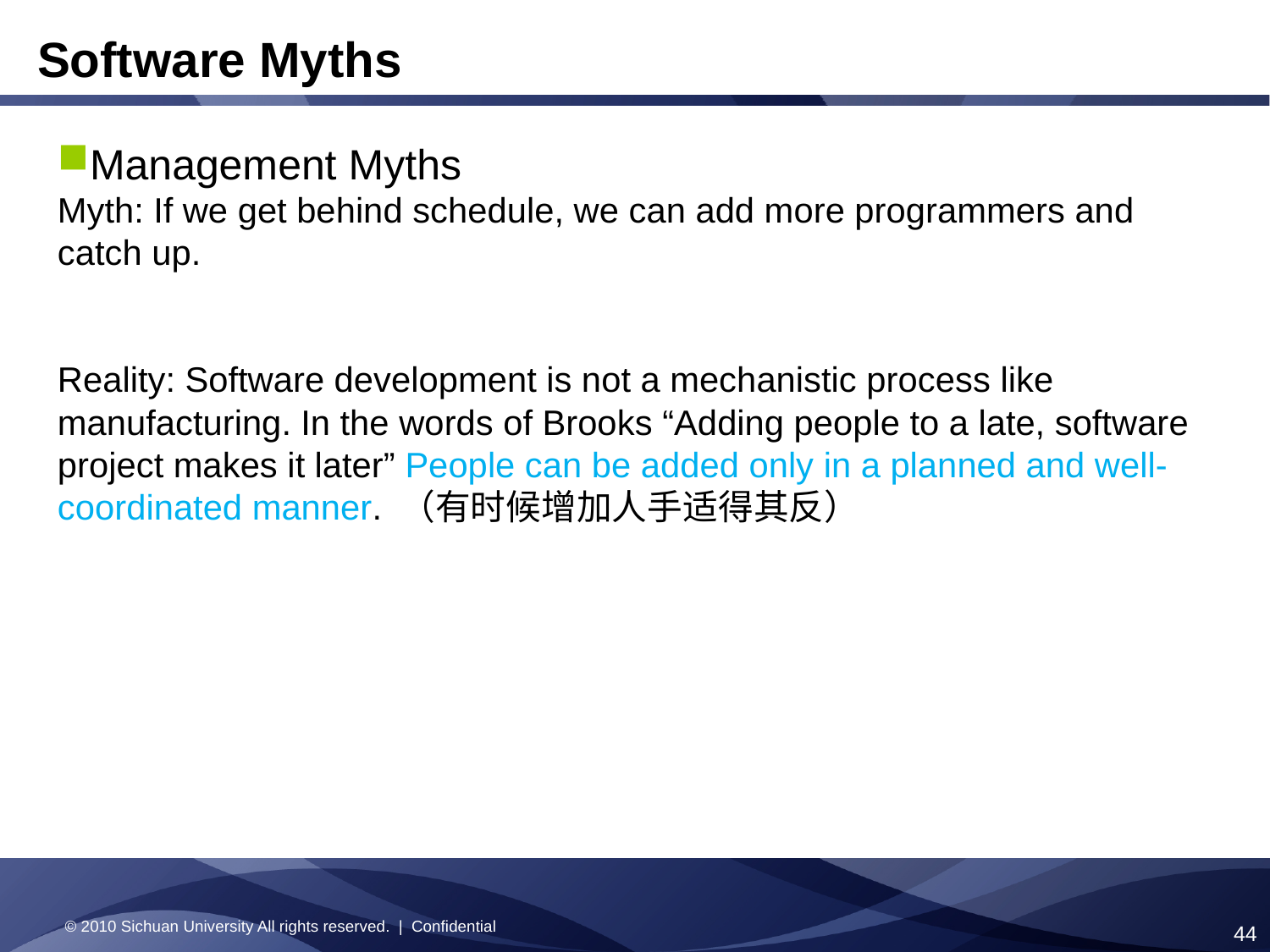

Software Myths
Management Myths
Myth: If we get behind schedule, we can add more programmers and catch up.

Reality: Software development is not a mechanistic process like manufacturing. In the words of Brooks “Adding people to a late, software project makes it later” People can be added only in a planned and well-coordinated manner. （有时候增加人手适得其反）

© 2010 Sichuan University All rights reserved.  |  Confidential
44